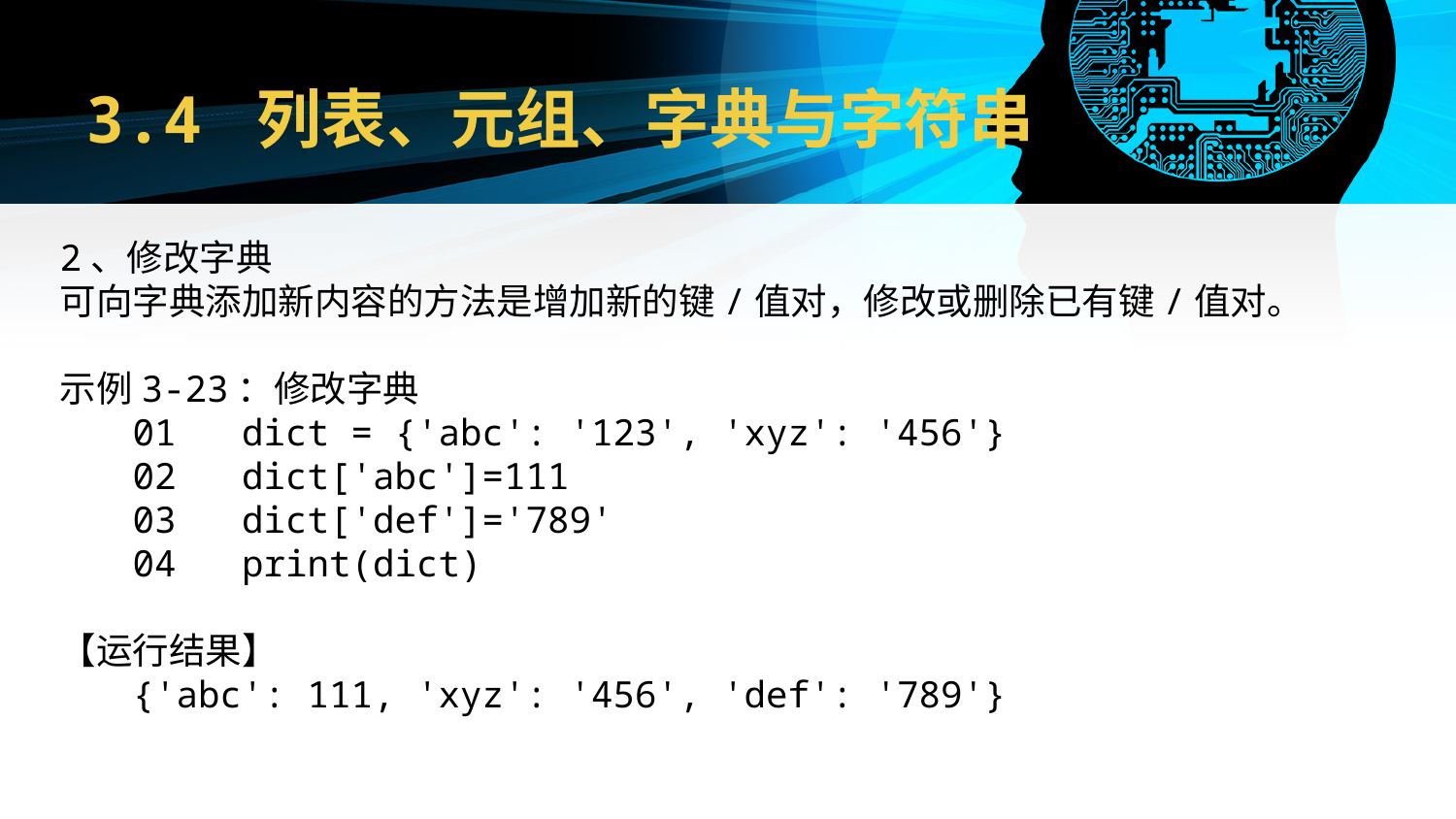

# 3.4 列表、元组、字典与字符串
2、修改字典
可向字典添加新内容的方法是增加新的键/值对，修改或删除已有键/值对。

示例3-23：修改字典
01   dict = {'abc': '123', 'xyz': '456'}
02   dict['abc']=111
03   dict['def']='789'
04   print(dict)

【运行结果】
{'abc': 111, 'xyz': '456', 'def': '789'}